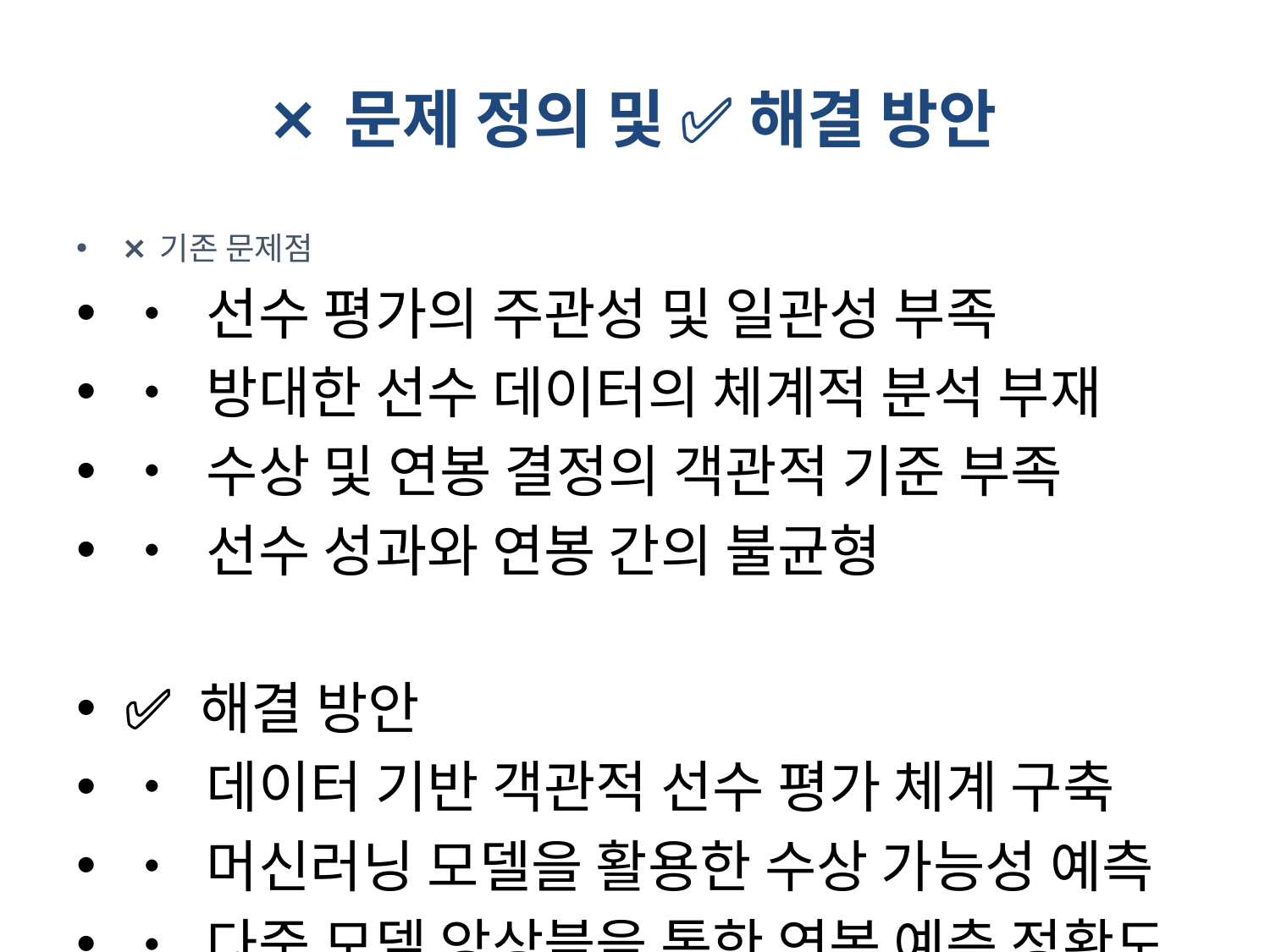

# ❌ 문제 정의 및 ✅ 해결 방안
❌ 기존 문제점
• 선수 평가의 주관성 및 일관성 부족
• 방대한 선수 데이터의 체계적 분석 부재
• 수상 및 연봉 결정의 객관적 기준 부족
• 선수 성과와 연봉 간의 불균형

✅ 해결 방안
• 데이터 기반 객관적 선수 평가 체계 구축
• 머신러닝 모델을 활용한 수상 가능성 예측
• 다중 모델 앙상블을 통한 연봉 예측 정확도 향상
• 시각화를 통한 직관적 데이터 이해 및 의사결정 지원